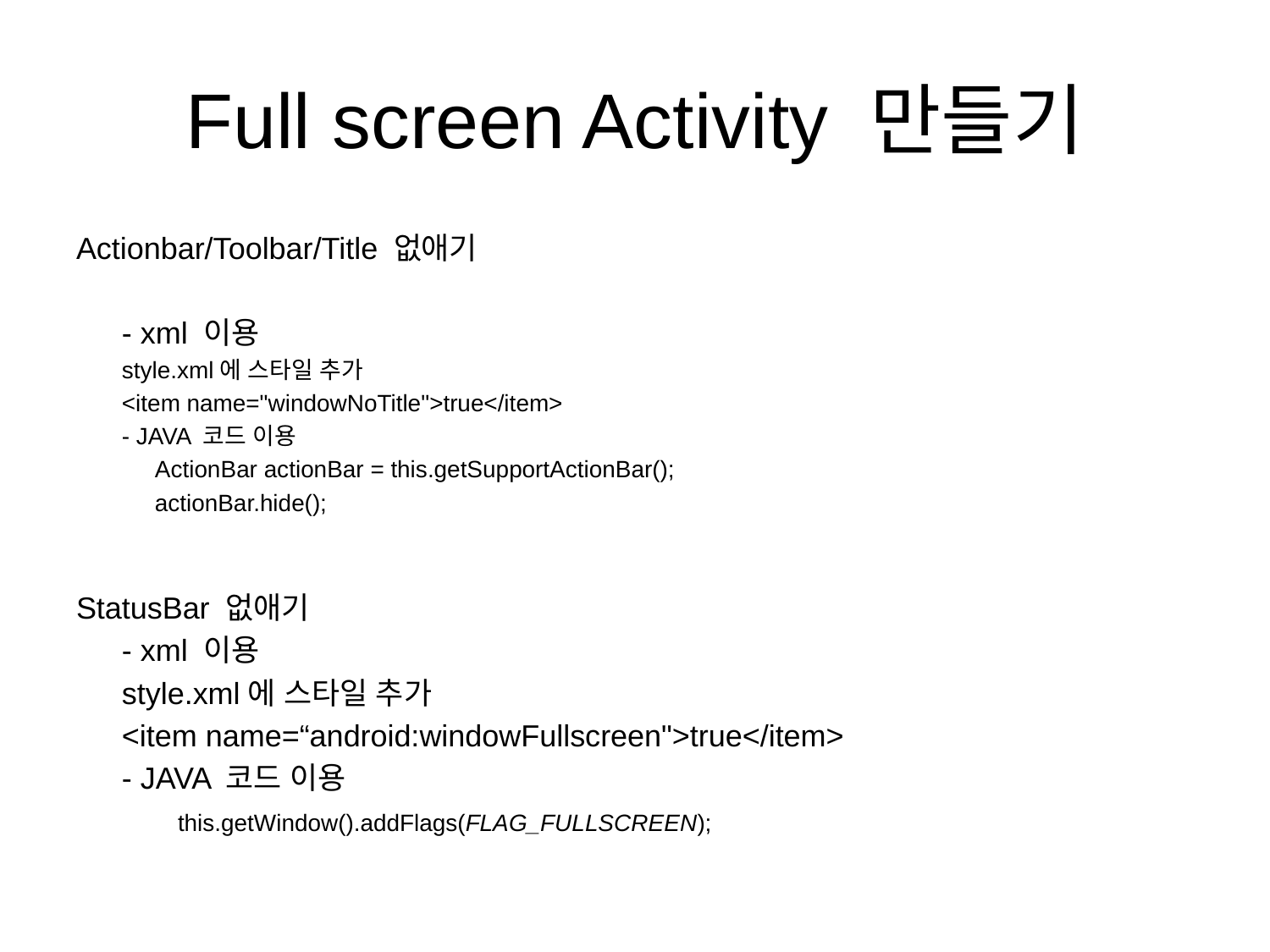

# Full screen Activity 만들기
Actionbar/Toolbar/Title 없애기

	- xml 이용
		style.xml에 스타일 추가
		<item name="windowNoTitle">true</item>
	- JAVA 코드 이용
            ActionBar actionBar = this.getSupportActionBar();
            actionBar.hide();

StatusBar 없애기
	- xml 이용
		style.xml에 스타일 추가
		<item name=“android:windowFullscreen">true</item>
	- JAVA 코드 이용
            this.getWindow().addFlags(FLAG_FULLSCREEN);